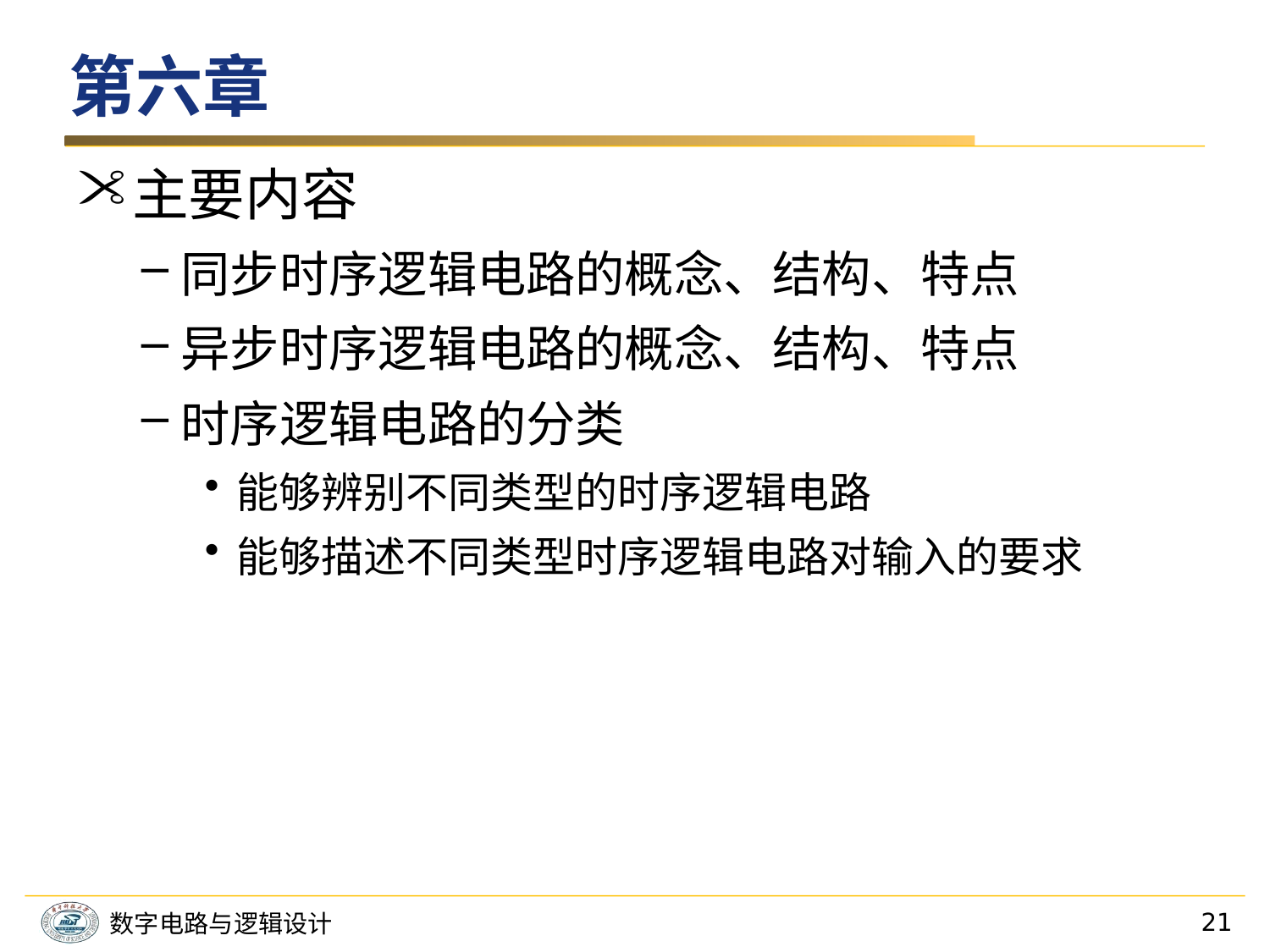

# 第六章
主要内容
同步时序逻辑电路的概念、结构、特点
异步时序逻辑电路的概念、结构、特点
时序逻辑电路的分类
能够辨别不同类型的时序逻辑电路
能够描述不同类型时序逻辑电路对输入的要求
21
数字电路与逻辑设计